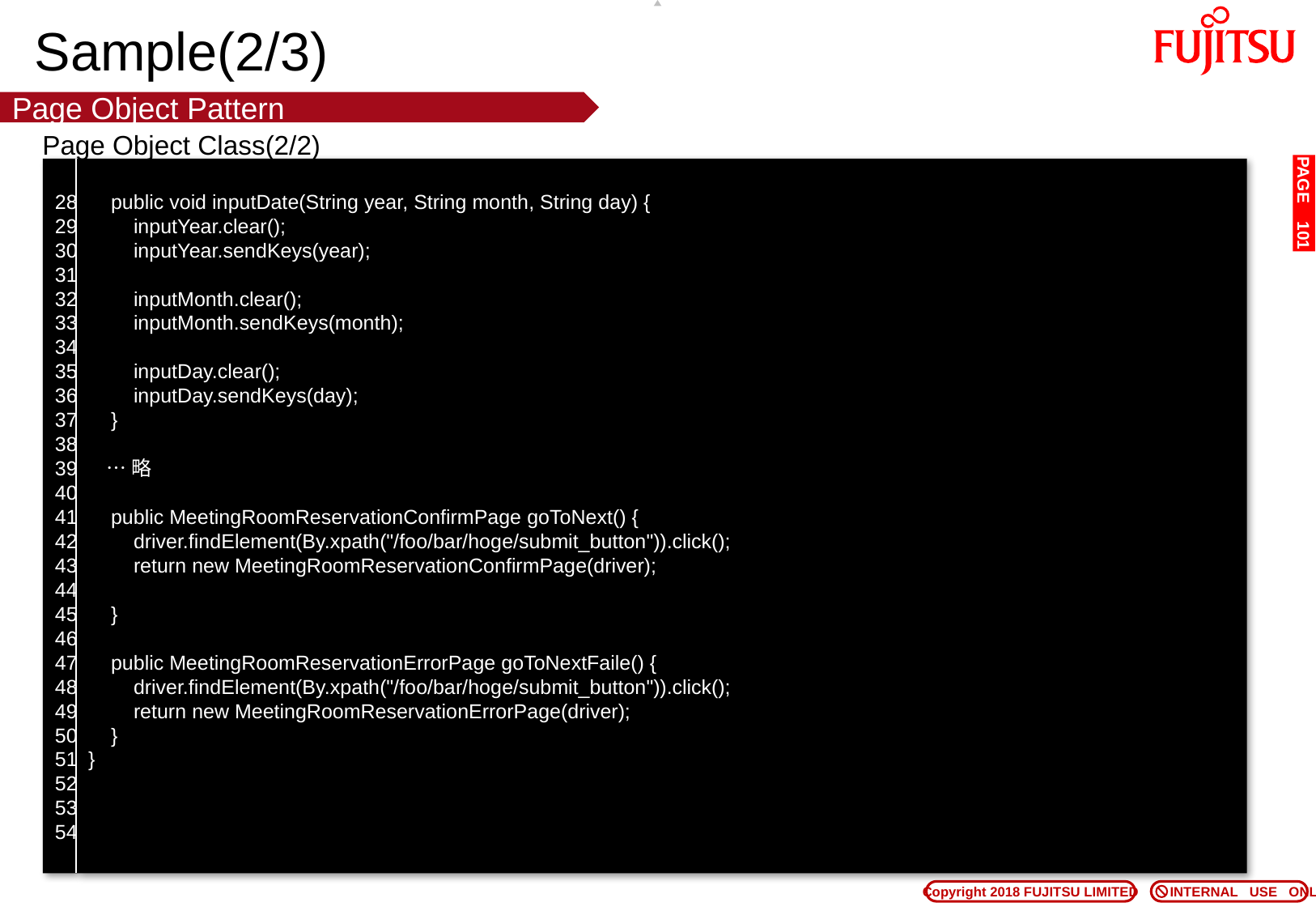

# Sample(2/3)
Page Object Pattern
Page Object Class(2/2)

28
29
30
31
32
33
34
35
36
37
38
39
40
41
42
43
44
45
46
47
48
49
50
51
52
53
54

    public void inputDate(String year, String month, String day) {
        inputYear.clear();
        inputYear.sendKeys(year);

        inputMonth.clear();
        inputMonth.sendKeys(month);

        inputDay.clear();
        inputDay.sendKeys(day);
    }

    …略

    public MeetingRoomReservationConfirmPage goToNext() {
        driver.findElement(By.xpath("/foo/bar/hoge/submit_button")).click();
        return new MeetingRoomReservationConfirmPage(driver);

    }

    public MeetingRoomReservationErrorPage goToNextFaile() {
        driver.findElement(By.xpath("/foo/bar/hoge/submit_button")).click();
        return new MeetingRoomReservationErrorPage(driver);
    }
}
PAGE    101